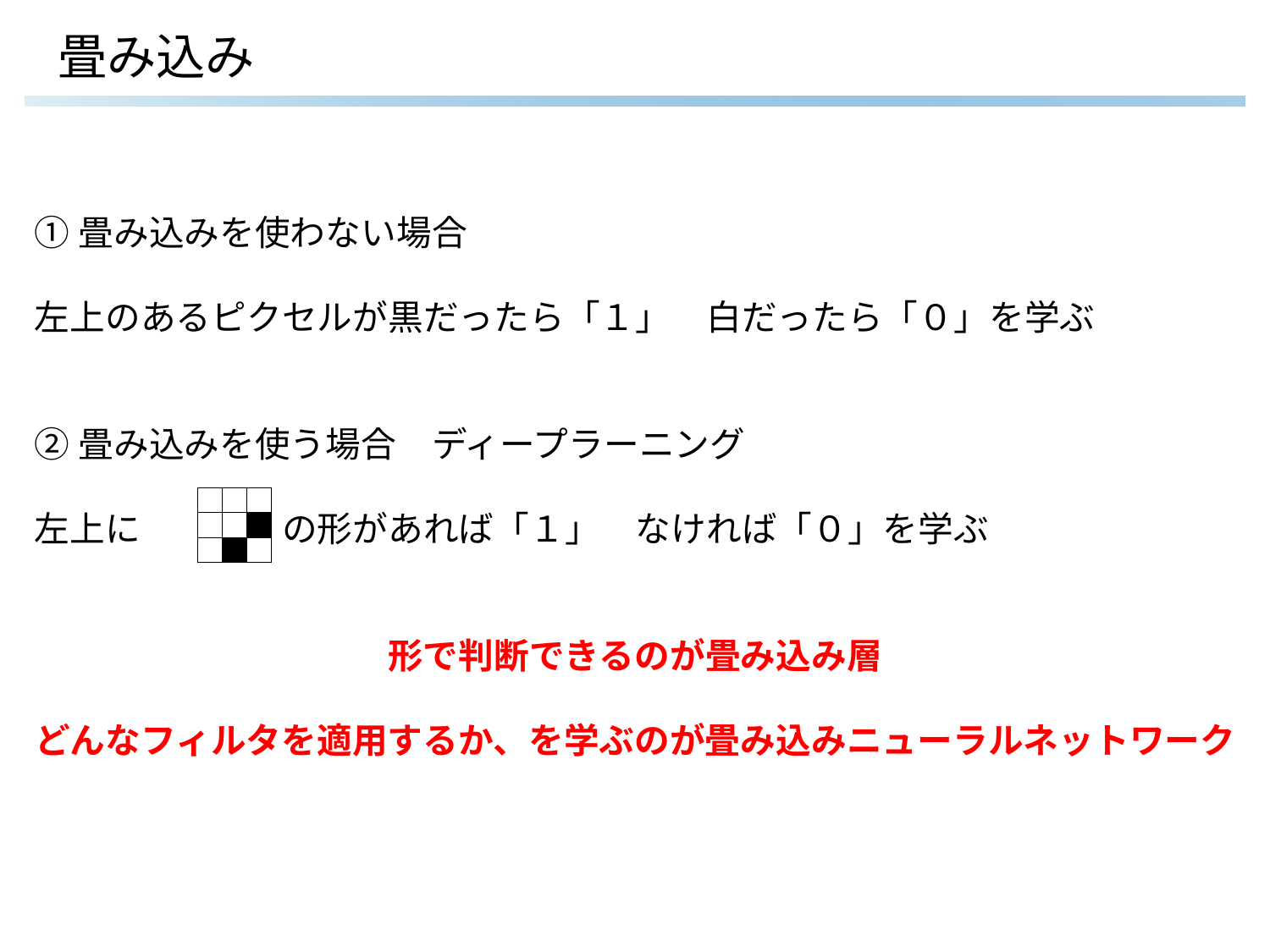

# 畳み込み
①畳み込みを使わない場合

左上のあるピクセルが黒だったら「１」　白だったら「０」を学ぶ

②畳み込みを使う場合　ディープラーニング

左上に　　　　の形があれば「１」　なければ「０」を学ぶ

形で判断できるのが畳み込み層

どんなフィルタを適用するか、を学ぶのが畳み込みニューラルネットワーク
|  |  |  |
| --- | --- | --- |
|  |  |  |
|  |  |  |